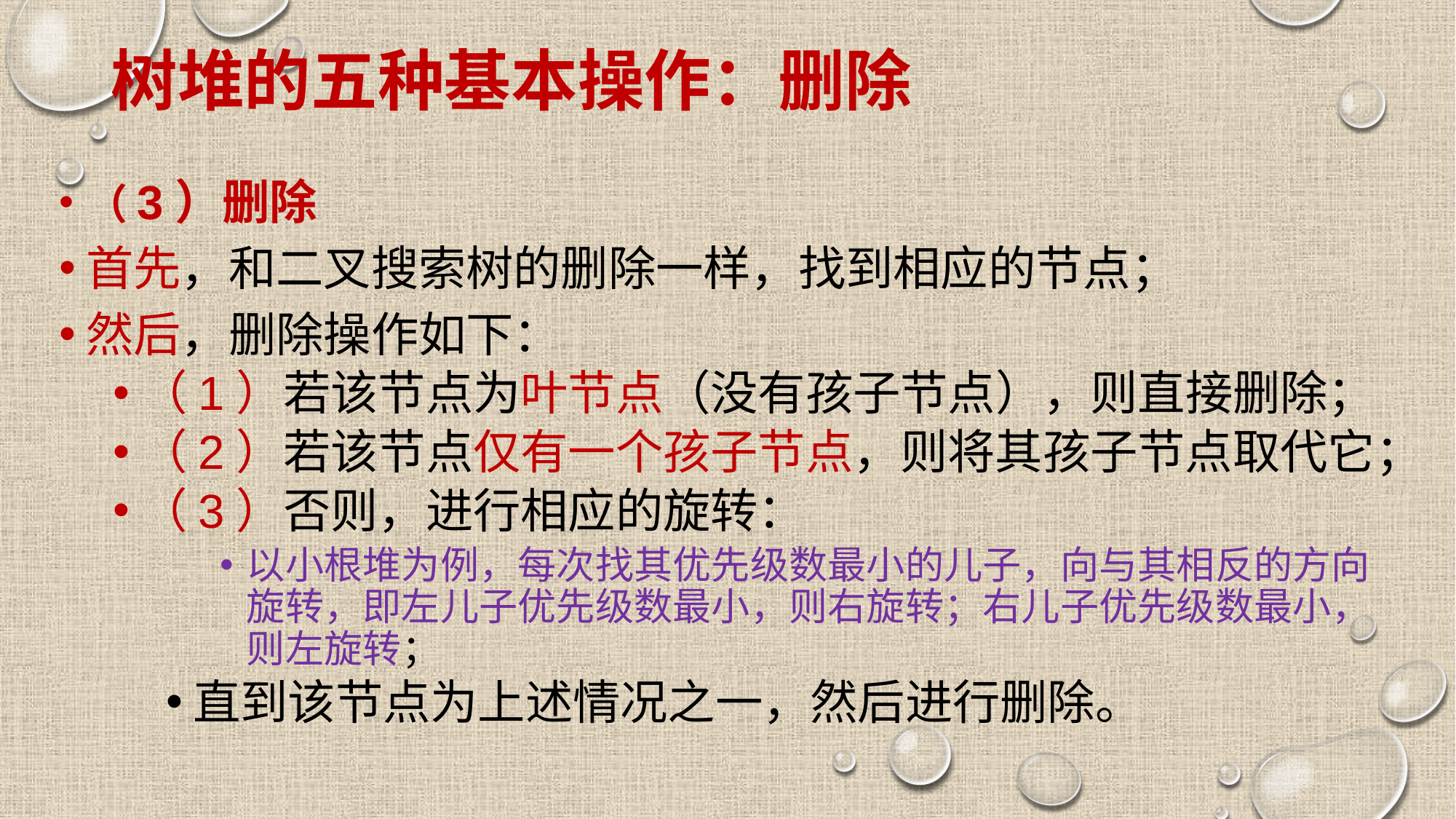

# 树堆的五种基本操作：删除
（3）删除
首先，和二叉搜索树的删除一样，找到相应的节点；
然后，删除操作如下：
（1）若该节点为叶节点（没有孩子节点），则直接删除；
（2）若该节点仅有一个孩子节点，则将其孩子节点取代它；
（3）否则，进行相应的旋转：
以小根堆为例，每次找其优先级数最小的儿子，向与其相反的方向旋转，即左儿子优先级数最小，则右旋转；右儿子优先级数最小，则左旋转；
直到该节点为上述情况之一，然后进行删除。